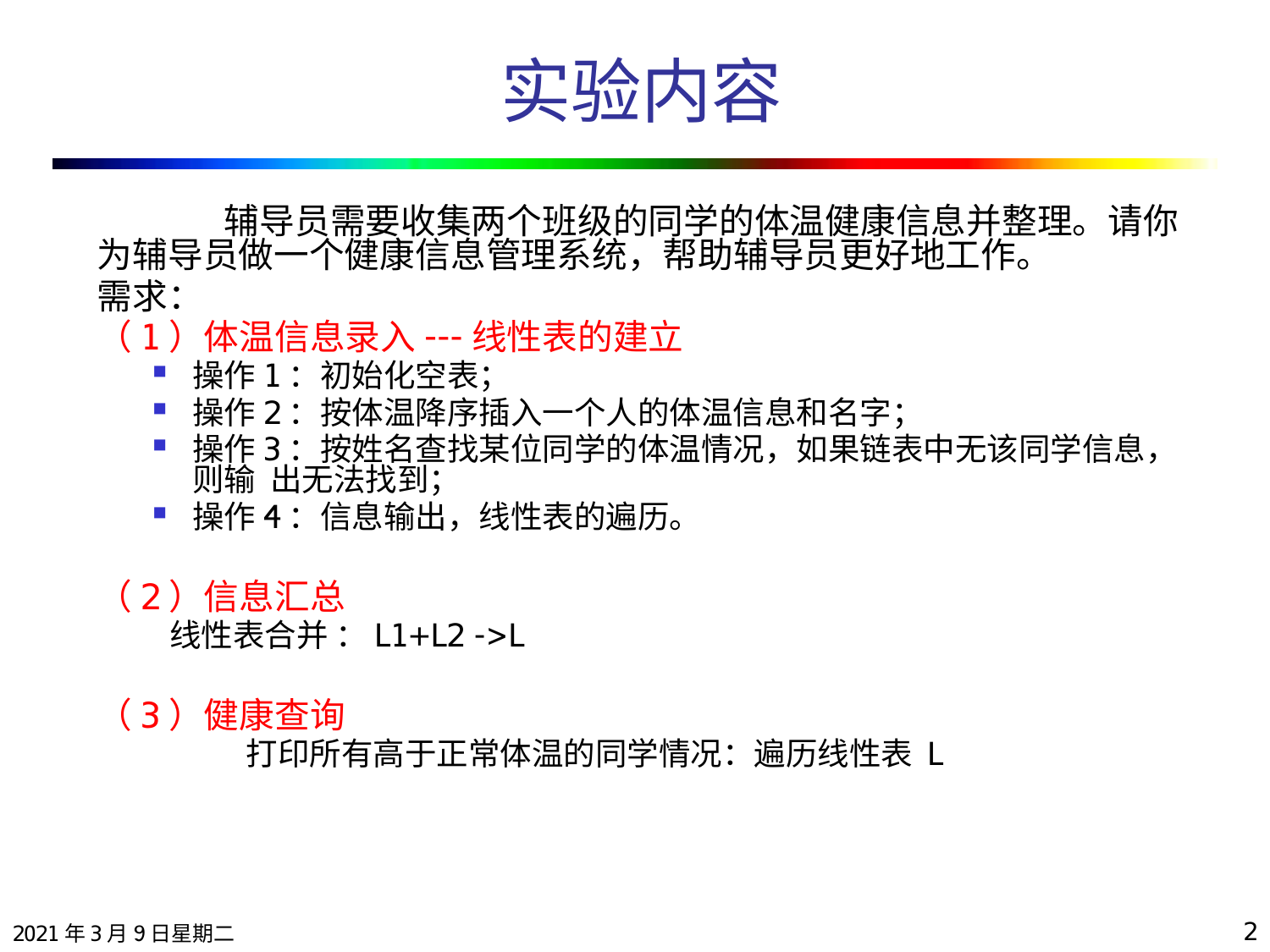

# 实验内容
	辅导员需要收集两个班级的同学的体温健康信息并整理。请你为辅导员做一个健康信息管理系统，帮助辅导员更好地工作。
需求：
（1）体温信息录入---线性表的建立
操作1：初始化空表；
操作2：按体温降序插入一个人的体温信息和名字；
操作3：按姓名查找某位同学的体温情况，如果链表中无该同学信息，则输  出无法找到；
操作4：信息输出，线性表的遍历。

（2）信息汇总
         线性表合并 ：L1+L2 ->L

（3）健康查询
	  打印所有高于正常体温的同学情况：遍历线性表 L
2021年3月9日星期二
2